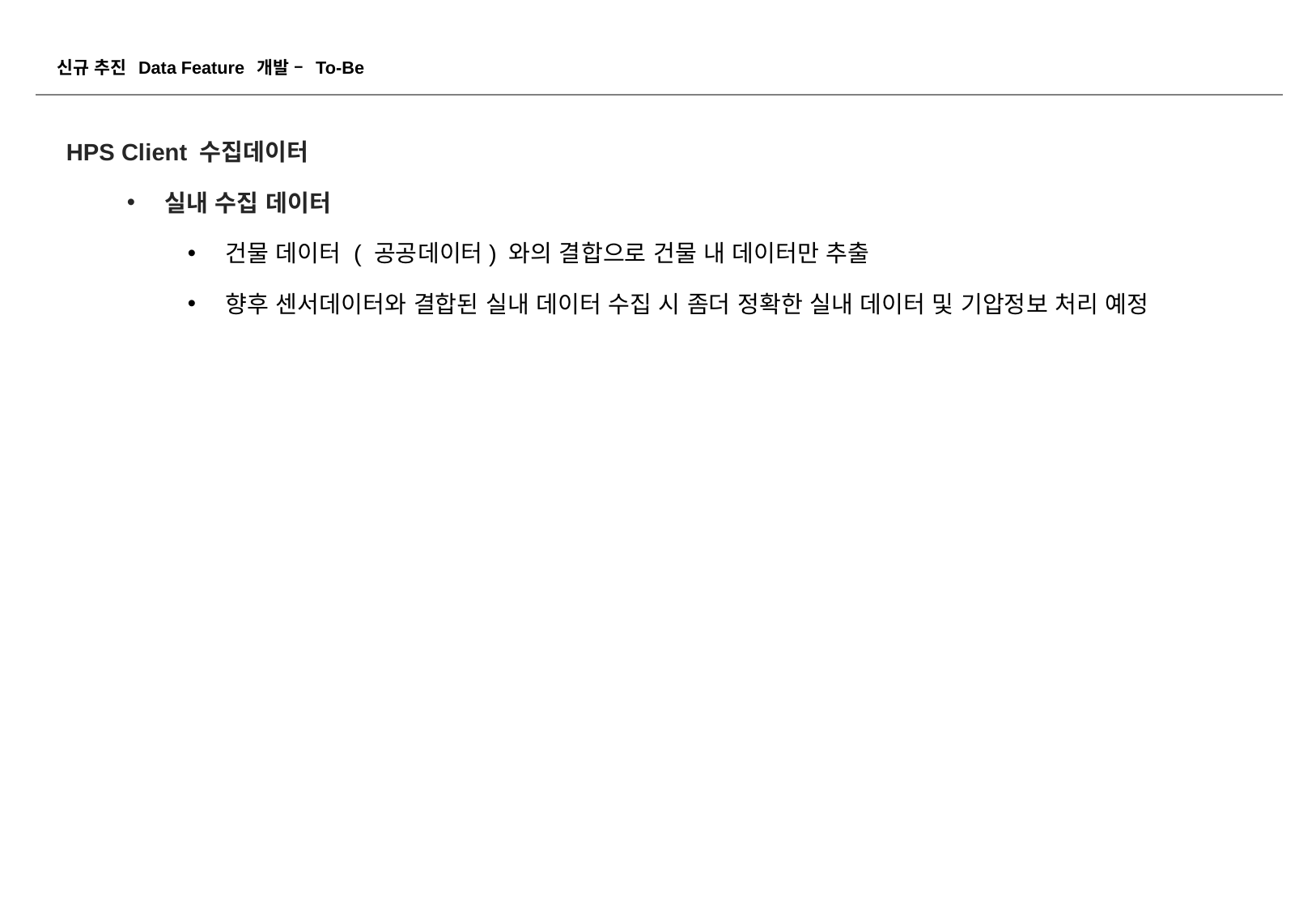

신규 추진 Data Feature 개발 – To-Be
HPS Client 수집데이터
실내 수집 데이터
건물 데이터 ( 공공데이터) 와의 결합으로 건물 내 데이터만 추출
향후 센서데이터와 결합된 실내 데이터 수집 시 좀더 정확한 실내 데이터 및 기압정보 처리 예정